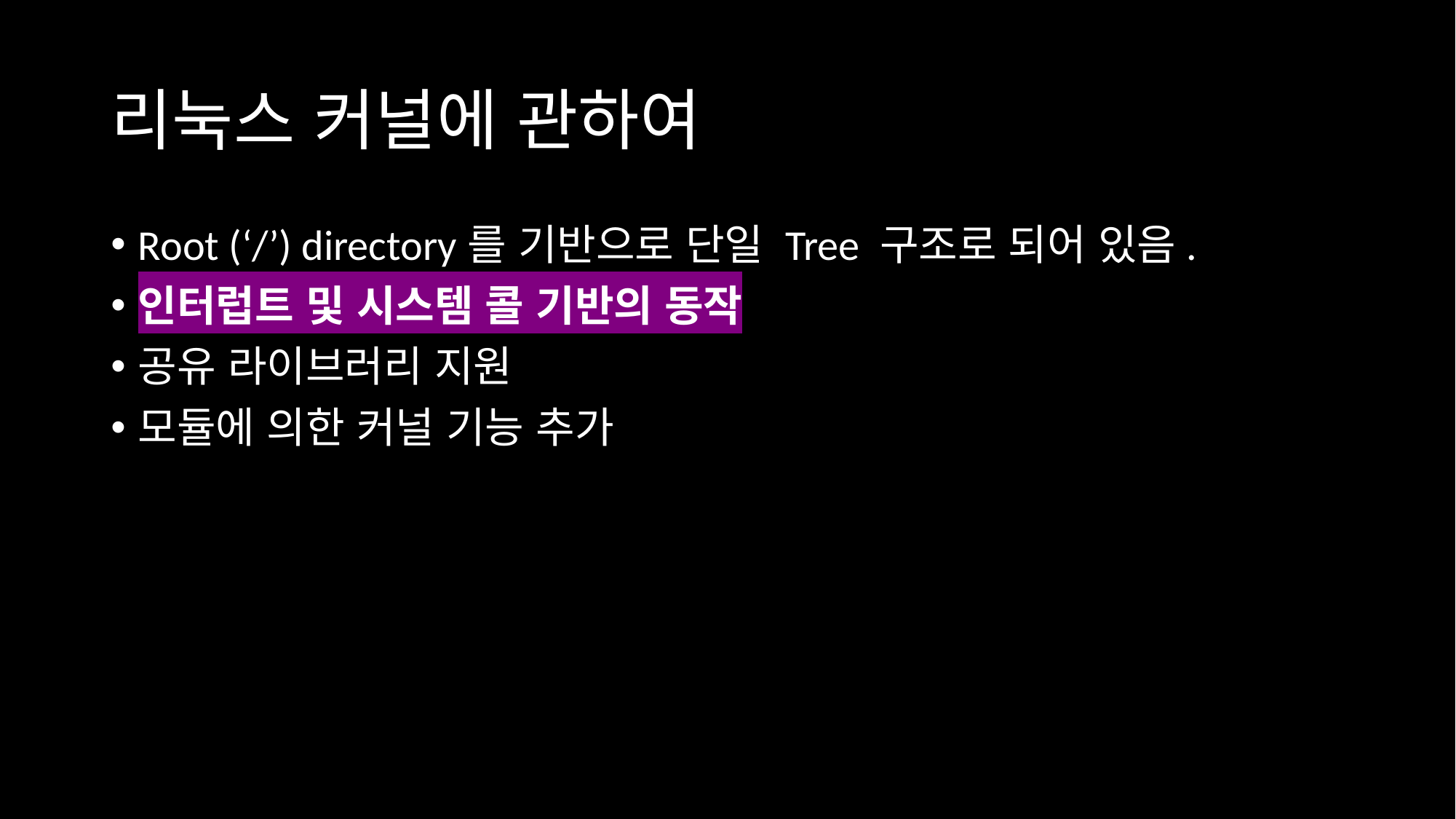

# 리눅스 커널에 관하여
Root (‘/’) directory를 기반으로 단일 Tree 구조로 되어 있음.
인터럽트 및 시스템 콜 기반의 동작
공유 라이브러리 지원
모듈에 의한 커널 기능 추가